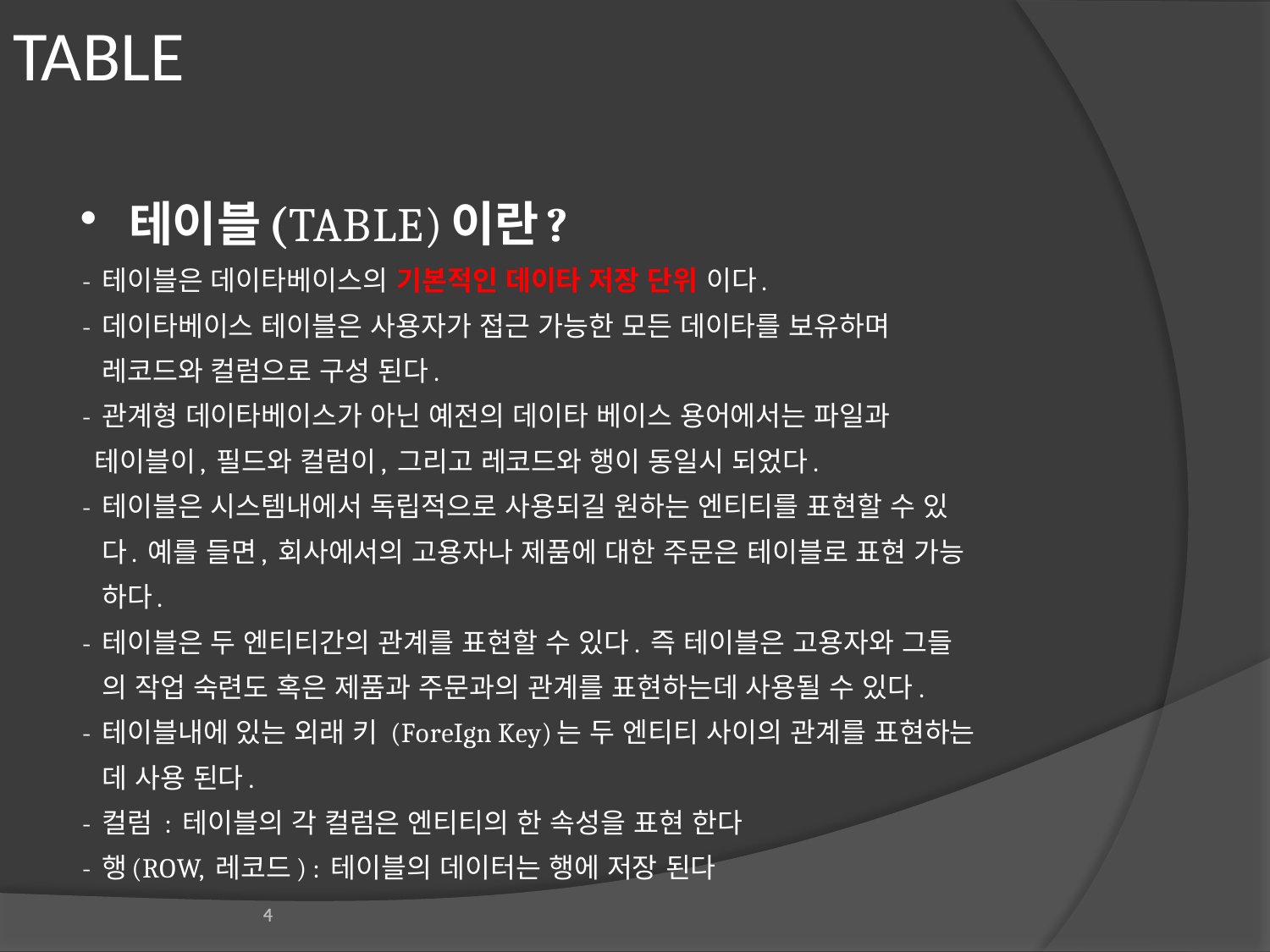

# TABLE
테이블(TABLE)이란?
- 테이블은 데이타베이스의 기본적인 데이타 저장 단위 이다.
- 데이타베이스 테이블은 사용자가 접근 가능한 모든 데이타를 보유하며
  레코드와 컬럼으로 구성 된다.
- 관계형 데이타베이스가 아닌 예전의 데이타 베이스 용어에서는 파일과
 테이블이, 필드와 컬럼이, 그리고 레코드와 행이 동일시 되었다.
- 테이블은 시스템내에서 독립적으로 사용되길 원하는 엔티티를 표현할 수 있
  다. 예를 들면, 회사에서의 고용자나 제품에 대한 주문은 테이블로 표현 가능
  하다.
- 테이블은 두 엔티티간의 관계를 표현할 수 있다. 즉 테이블은 고용자와 그들
  의 작업 숙련도 혹은 제품과 주문과의 관계를 표현하는데 사용될 수 있다.
- 테이블내에 있는 외래 키 (ForeIgn Key)는 두 엔티티 사이의 관계를 표현하는
  데 사용 된다.
- 컬럼 : 테이블의 각 컬럼은 엔티티의 한 속성을 표현 한다
- 행(ROW, 레코드) : 테이블의 데이터는 행에 저장 된다
4